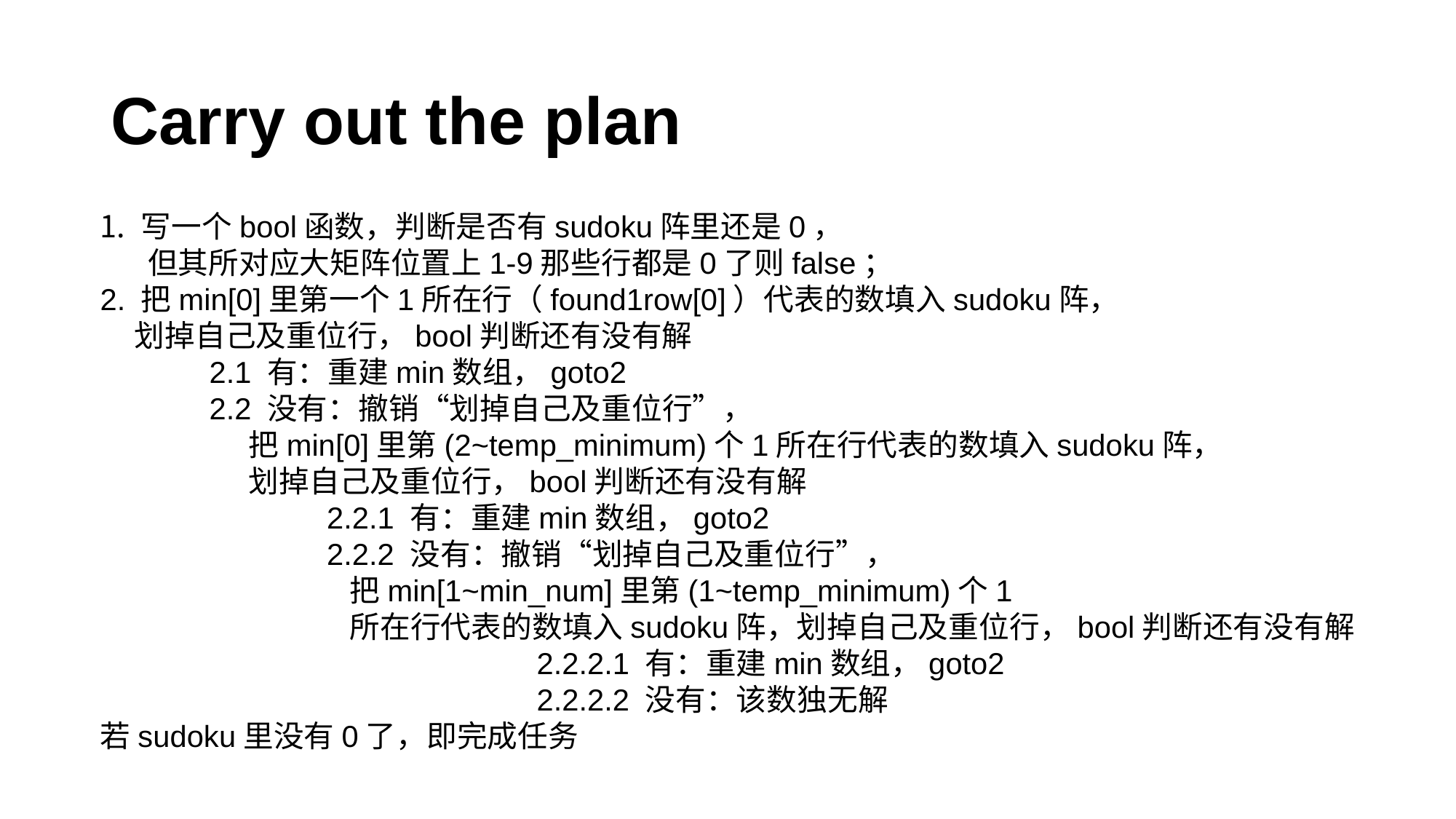

# Carry out the plan
写一个bool函数，判断是否有sudoku阵里还是0，
      但其所对应大矩阵位置上1-9那些行都是0了则false；
2. 把min[0]里第一个1所在行（found1row[0]）代表的数填入sudoku阵，
    划掉自己及重位行，bool判断还有没有解
	2.1 有：重建min数组，goto2
	2.2 没有：撤销“划掉自己及重位行”，
                     把min[0]里第(2~temp_minimum)个1所在行代表的数填入sudoku阵，
                     划掉自己及重位行，bool判断还有没有解
​		 2.2.1 有：重建min数组，goto2
​ 		 2.2.2 没有：撤销“划掉自己及重位行”，
                                    把min[1~min_num]里第(1~temp_minimum)个1
                                    所在行代表的数填入sudoku阵，划掉自己及重位行，bool判断还有没有解
​ 				2.2.2.1 有：重建min数组，goto2
​ 				2.2.2.2 没有：该数独无解
若sudoku里没有0了，即完成任务